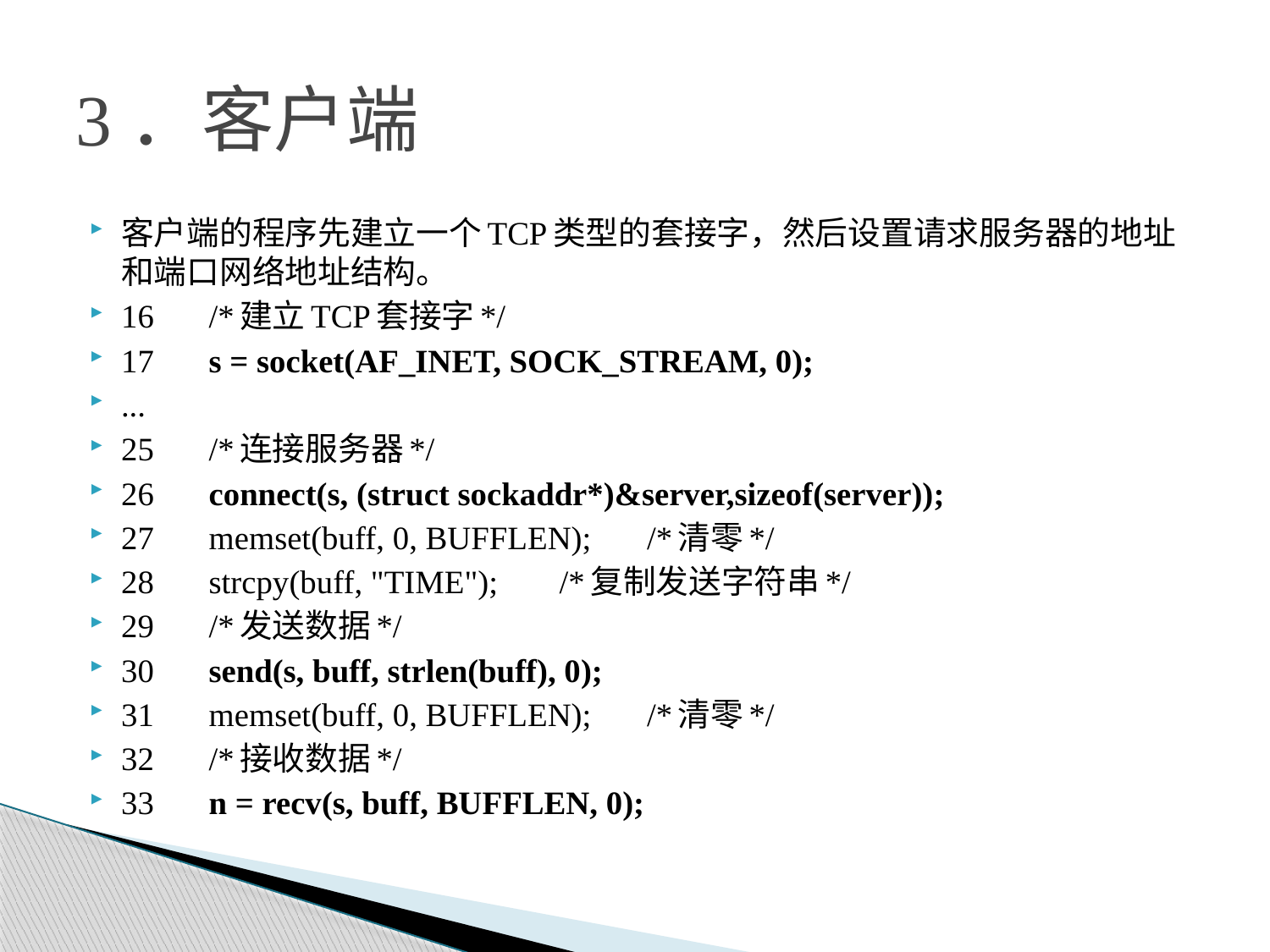

# 3．客户端
客户端的程序先建立一个TCP类型的套接字，然后设置请求服务器的地址和端口网络地址结构。
16	/*建立TCP套接字*/
17	s = socket(AF_INET, SOCK_STREAM, 0);
...
25	/*连接服务器*/
26	connect(s, (struct sockaddr*)&server,sizeof(server));
27	memset(buff, 0, BUFFLEN);	/*清零*/
28	strcpy(buff, "TIME");		/*复制发送字符串*/
29	/*发送数据*/
30	send(s, buff, strlen(buff), 0);
31	memset(buff, 0, BUFFLEN);	/*清零*/
32	/*接收数据*/
33	n = recv(s, buff, BUFFLEN, 0);